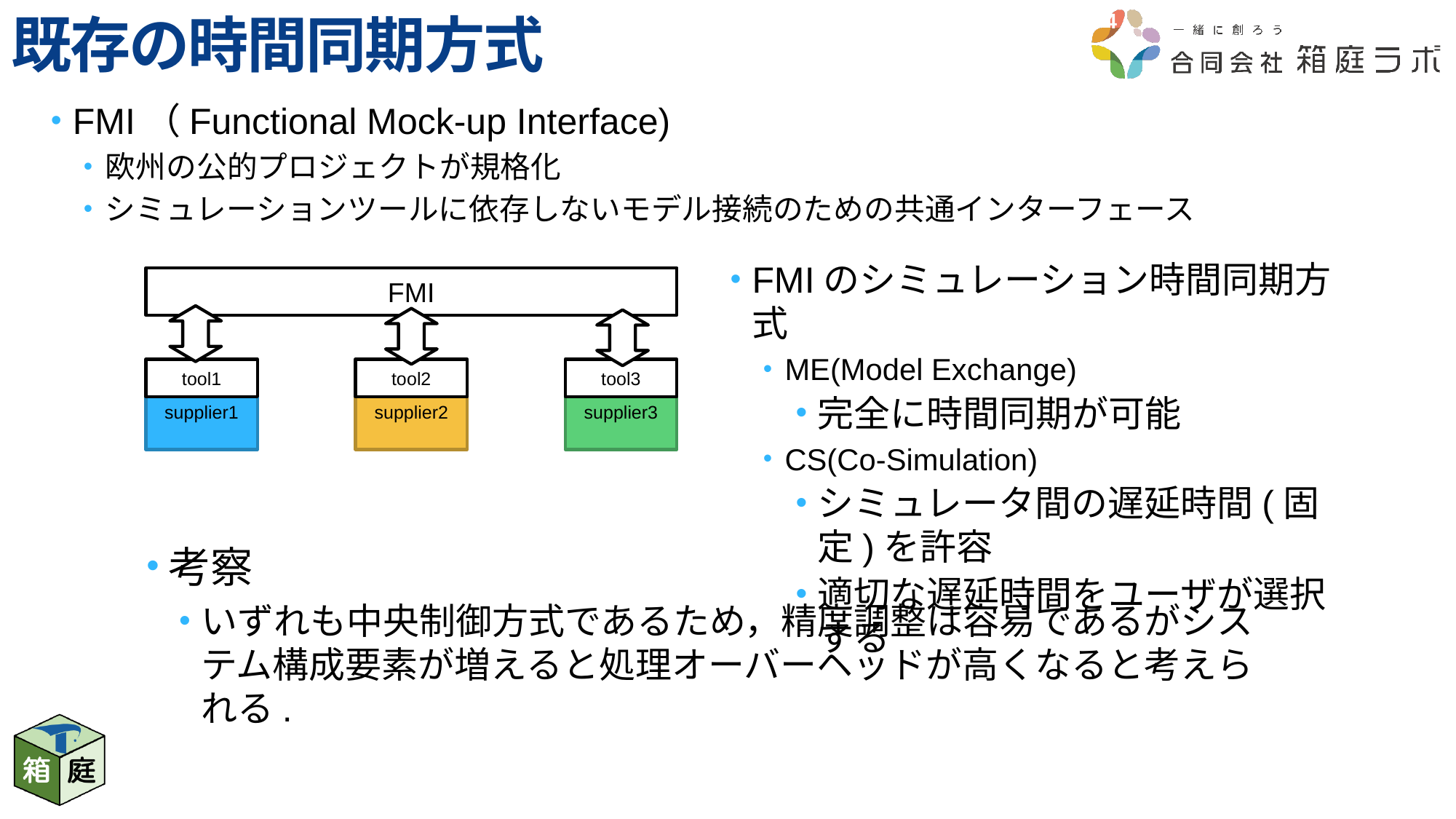

# 既存の時間同期方式
4
FMI（Functional Mock-up Interface)
欧州の公的プロジェクトが規格化
シミュレーションツールに依存しないモデル接続のための共通インターフェース
FMIのシミュレーション時間同期方式
ME(Model Exchange)
完全に時間同期が可能
CS(Co-Simulation)
シミュレータ間の遅延時間(固定)を許容
適切な遅延時間をユーザが選択する
FMI

tool2
tool3
tool1
supplier1
supplier2
supplier3
考察
いずれも中央制御方式であるため，精度調整は容易であるがシステム構成要素が増えると処理オーバーヘッドが高くなると考えられる.